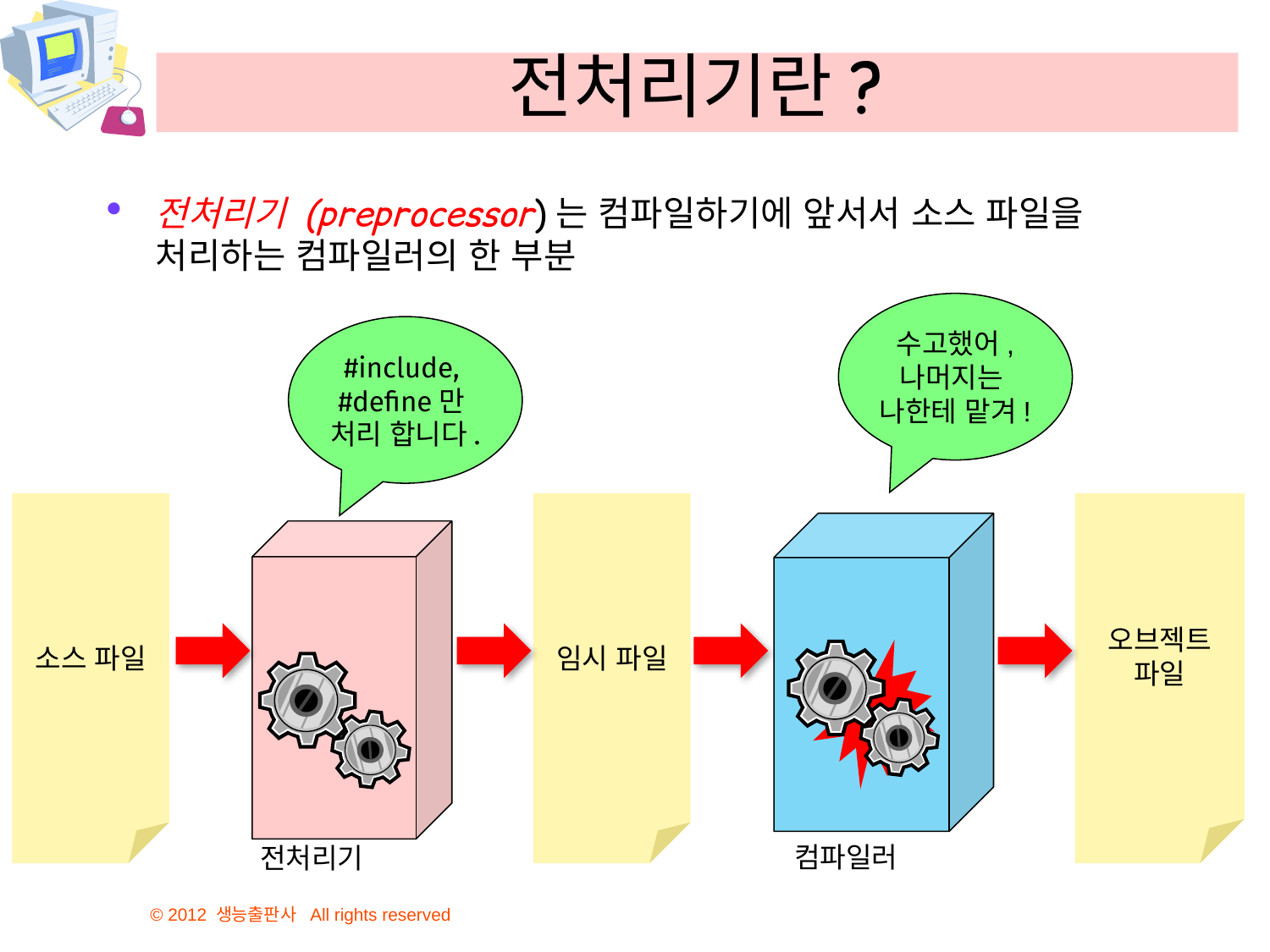

# 전처리기란?
전처리기 (preprocessor)는 컴파일하기에 앞서서 소스 파일을 처리하는 컴파일러의 한 부분

수고했어,
나머지는
나한테 맡겨!
#include,
#define만
처리 합니다.

소스 파일
임시 파일
오브젝트 파일

컴파일러
전처리기